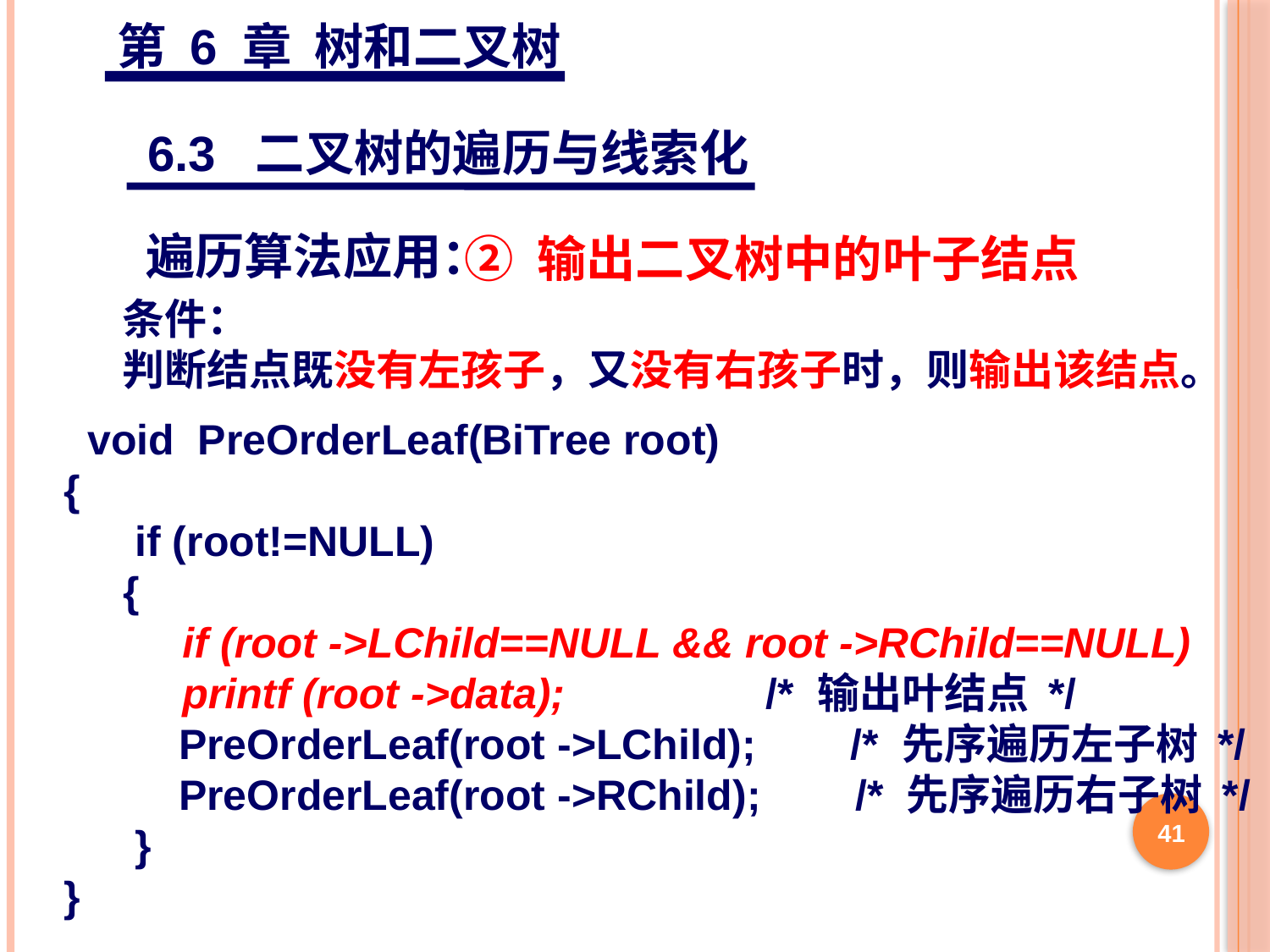

第 6 章  树和二叉树

6.3  二叉树的遍历与线索化

遍历算法应用：
② 输出二叉树中的叶子结点
条件：
判断结点既没有左孩子，又没有右孩子时，则输出该结点。
      void  PreOrderLeaf(BiTree root)
    {
          if (root!=NULL)
         {
              if (root ->LChild==NULL && root ->RChild==NULL)
              printf (root ->data);                 /* 输出叶结点 */
	   PreOrderLeaf(root ->LChild);        /* 先序遍历左子树 */
	   PreOrderLeaf(root ->RChild);        /* 先序遍历右子树 */
          }
    }
41